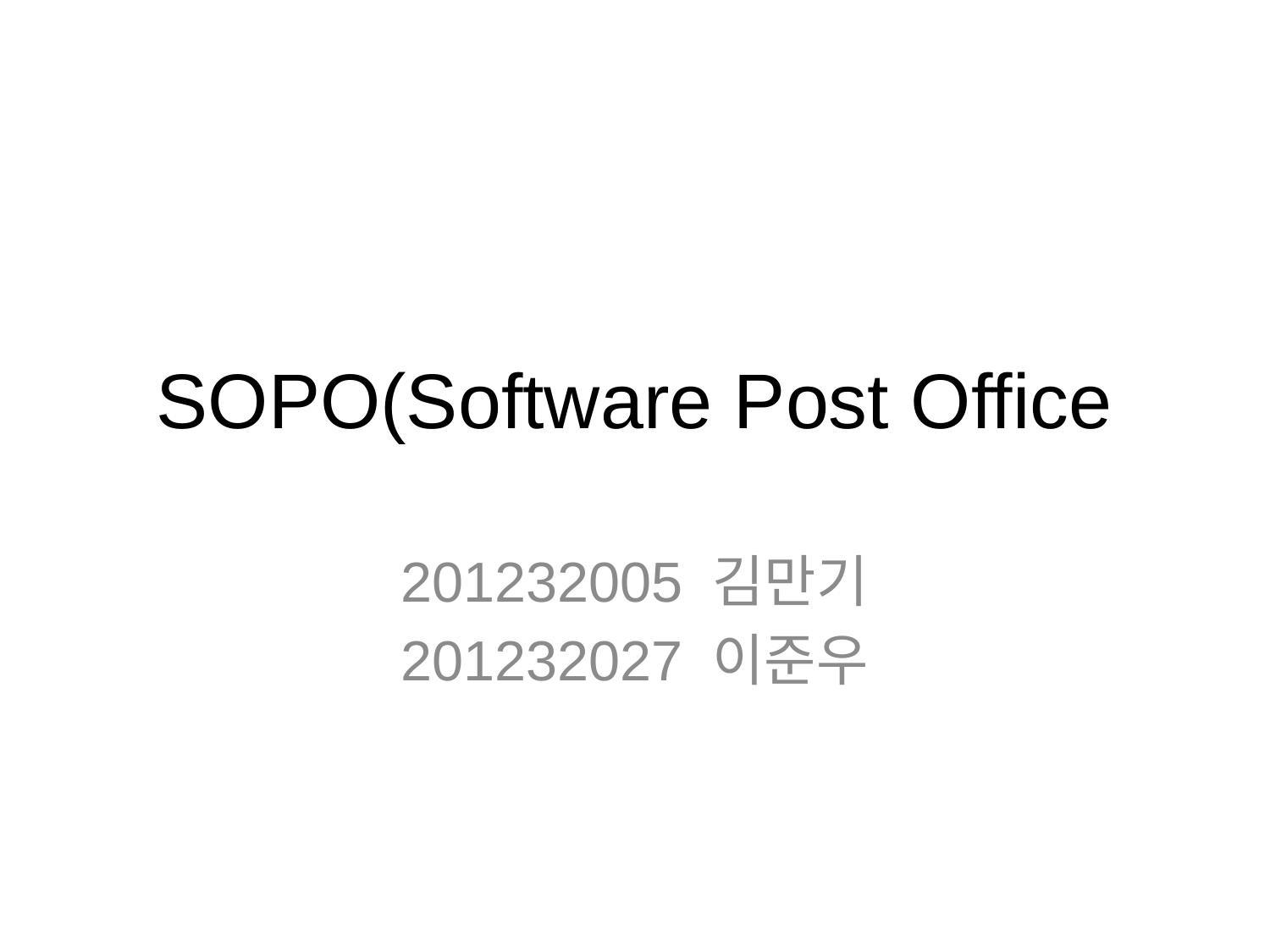

# SOPO(Software Post Office
201232005 김만기
201232027 이준우